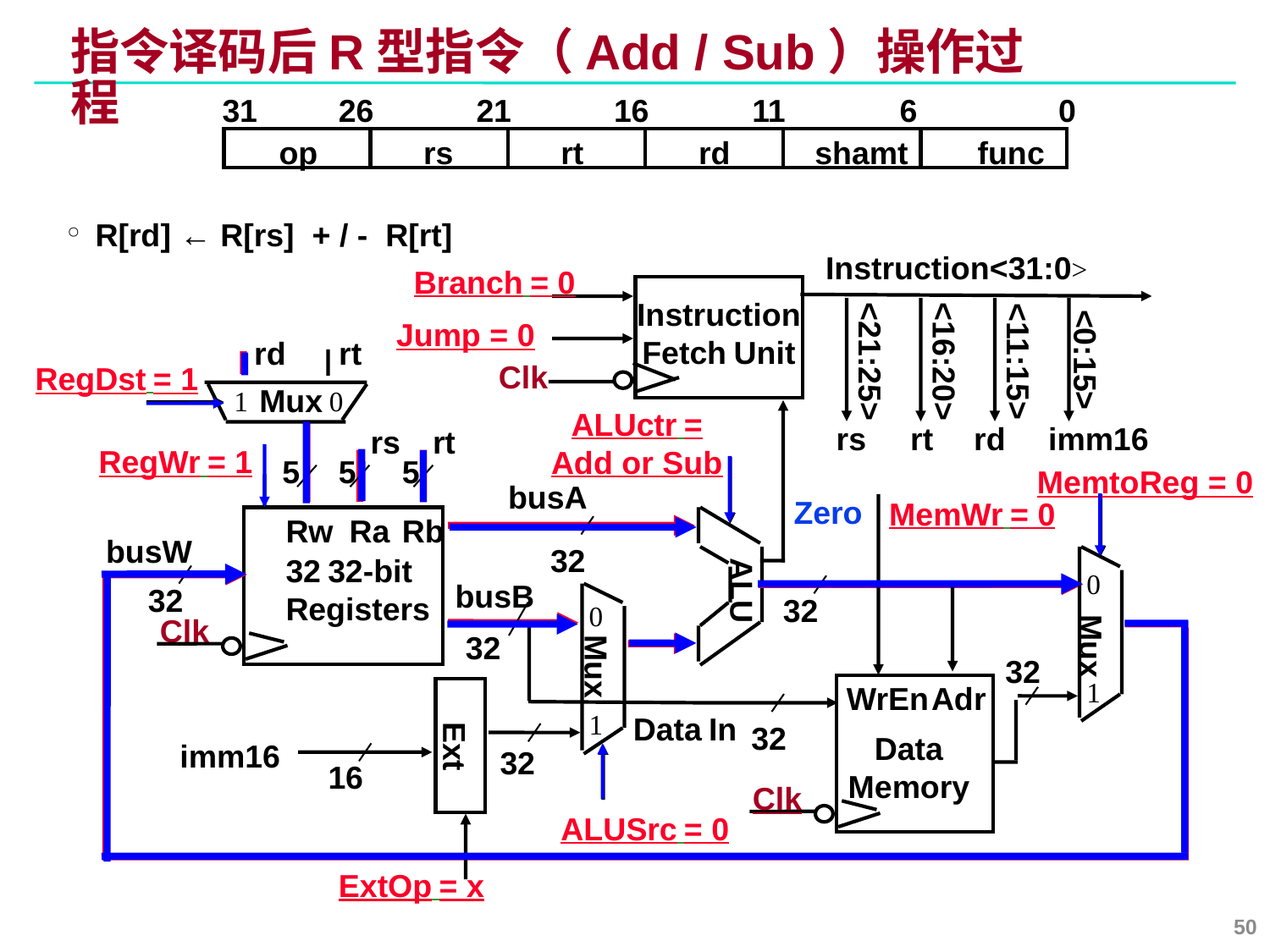

# 指令译码后R型指令（Add / Sub）操作过程
31
26
21
16
11
6
0
op

rs

rt

rd

shamt

func

R[rd] ← R[rs]  + / -  R[rt]
Instruction<31:0>
Branch = 0

Instruction
Fetch Unit

Jump = 0
rd
rt
<0:15>
<21:25>
<16:20>
<11:15>

Clk
RegDst = 1

Mux
1
0

ALUctr = Add or Sub

rs
rt
rd
imm16
rs
rt

RegWr = 1

5
5
5

MemtoReg = 0

busA
Zero
MemWr = 0

Rw
Ra
Rb

busW

32
32 32-bit
Registers

0
ALU

busB

32

32

0

Clk

Mux
32

Mux

32
1
WrEn
Adr

1

Data In

32
Ext
Data
Memory

imm16

32

16

Clk

ALUSrc = 0

ExtOp = x
50